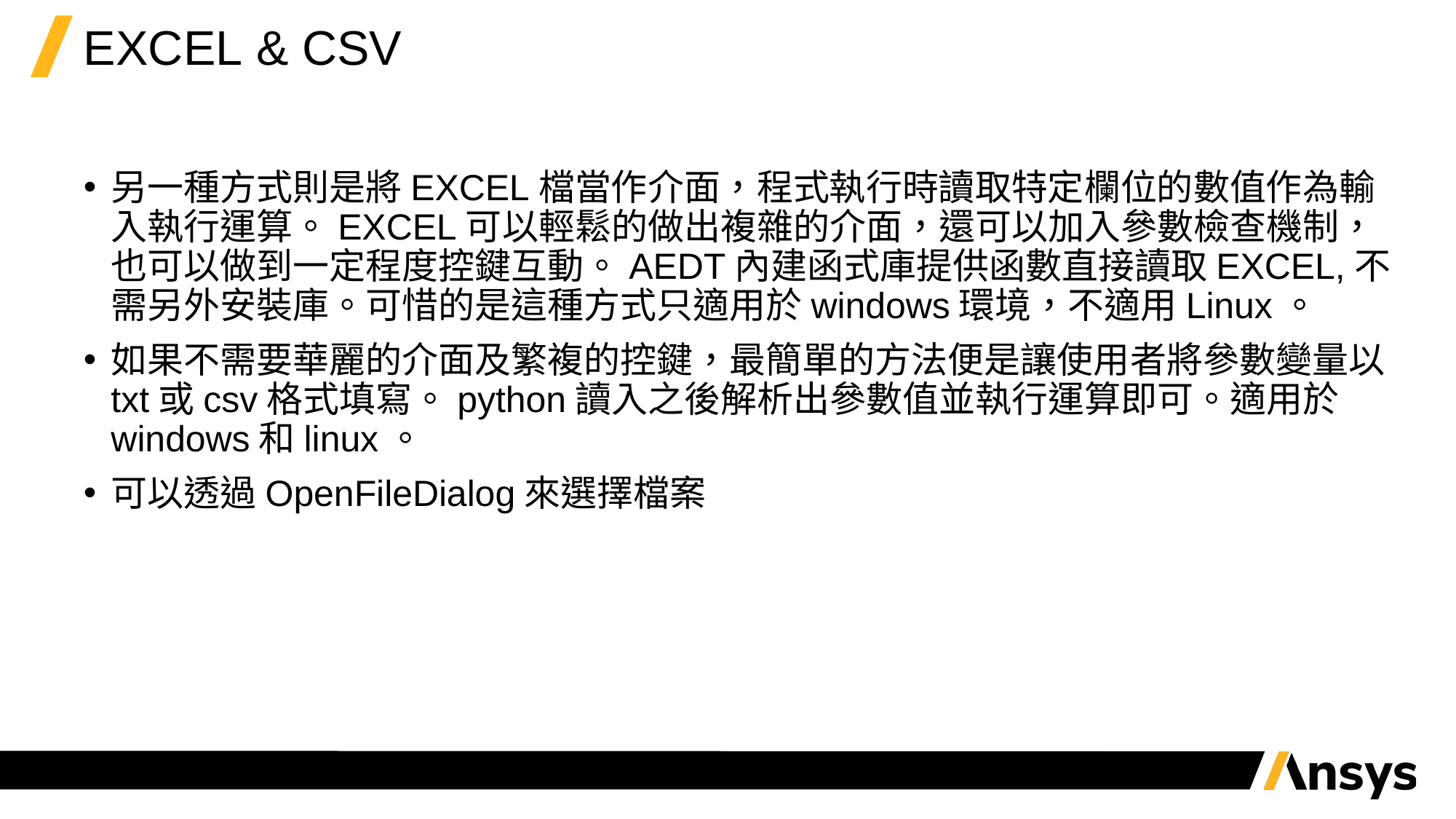

# EXCEL & CSV
另一種方式則是將EXCEL檔當作介面，程式執行時讀取特定欄位的數值作為輸入執行運算。EXCEL可以輕鬆的做出複雜的介面，還可以加入參數檢查機制，也可以做到一定程度控鍵互動。AEDT內建函式庫提供函數直接讀取EXCEL,不需另外安裝庫。可惜的是這種方式只適用於windows環境，不適用Linux。
如果不需要華麗的介面及繁複的控鍵，最簡單的方法便是讓使用者將參數變量以txt或csv格式填寫。python讀入之後解析出參數值並執行運算即可。適用於windows和linux。
可以透過OpenFileDialog來選擇檔案